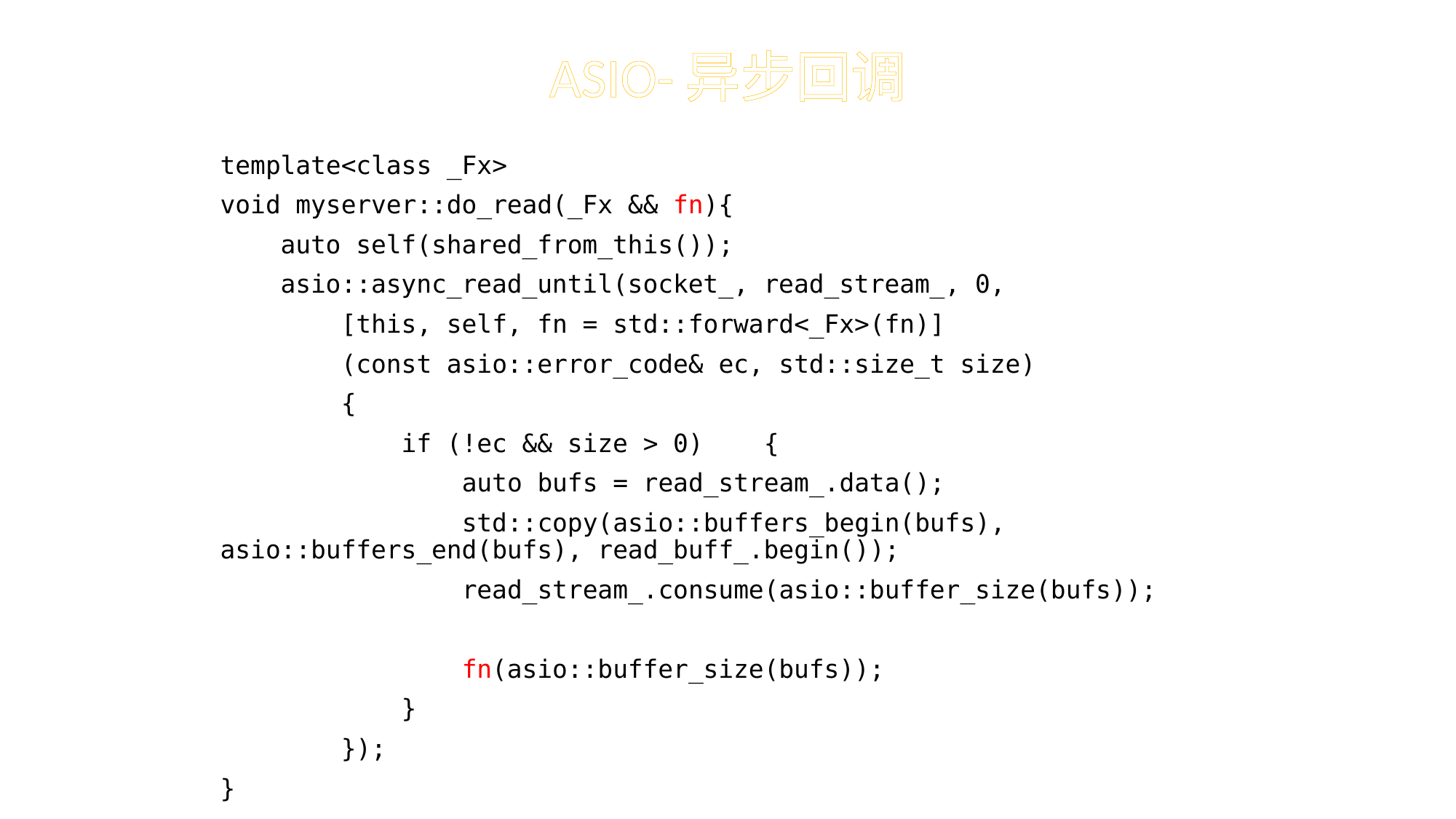

# ASIO-异步回调
template<class _Fx>
void myserver::do_read(_Fx && fn){
    auto self(shared_from_this());
    asio::async_read_until(socket_, read_stream_, 0,
        [this, self, fn = std::forward<_Fx>(fn)]
        (const asio::error_code& ec, std::size_t size)
        {
            if (!ec && size > 0)	{
                auto bufs = read_stream_.data();
                std::copy(asio::buffers_begin(bufs), asio::buffers_end(bufs), read_buff_.begin());
                read_stream_.consume(asio::buffer_size(bufs));

                fn(asio::buffer_size(bufs));
            }
        });
}